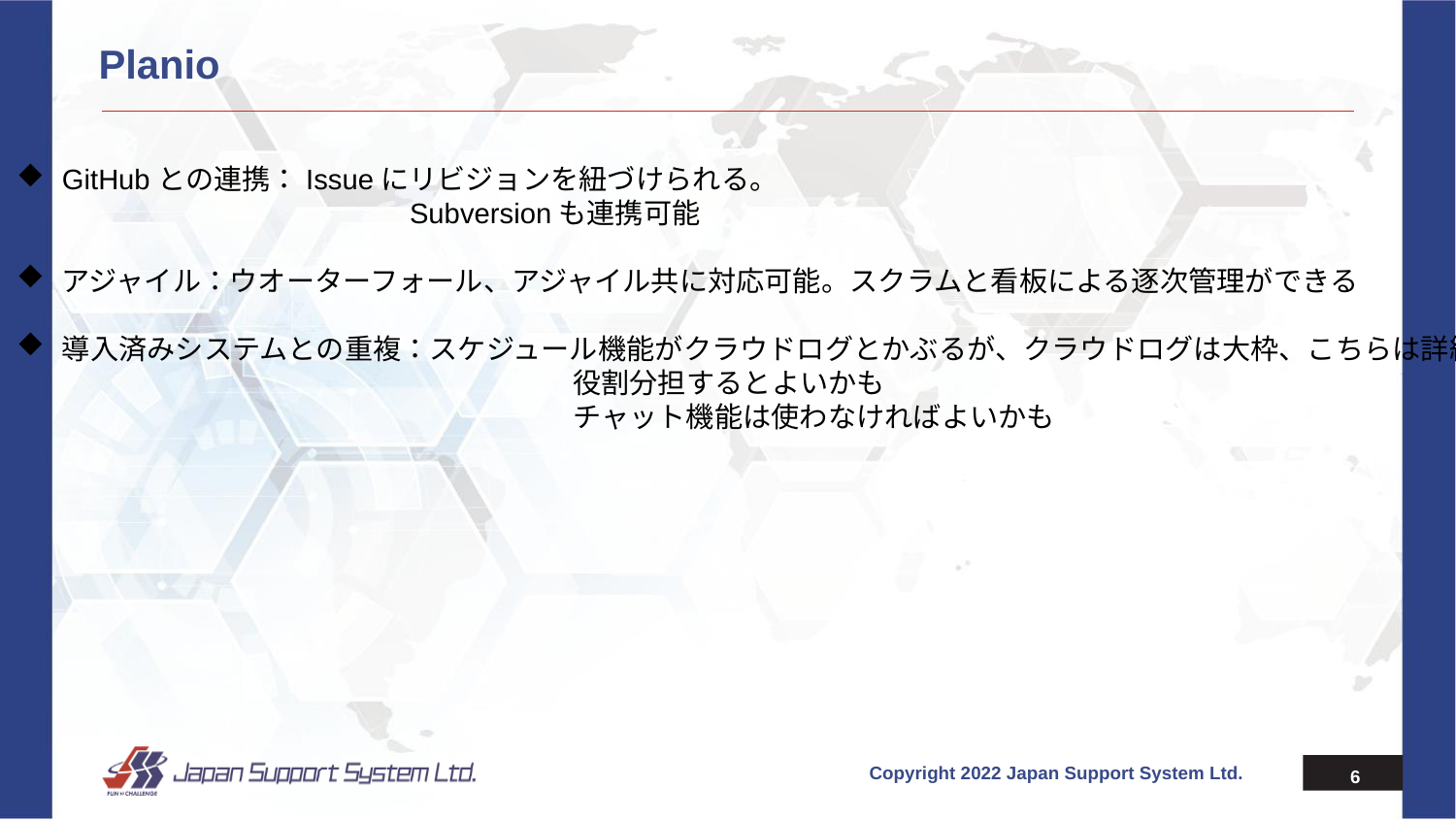

# Planio
GitHubとの連携：Issueにリビジョンを紐づけられる。
　　　　　　　　　　　　Subversionも連携可能

アジャイル：ウオーターフォール、アジャイル共に対応可能。スクラムと看板による逐次管理ができる

導入済みシステムとの重複：スケジュール機能がクラウドログとかぶるが、クラウドログは大枠、こちらは詳細と
　　　　　　　　　　　　　　　　　　役割分担するとよいかも
　　　　　　　　　　　　　　　　　　チャット機能は使わなければよいかも
6